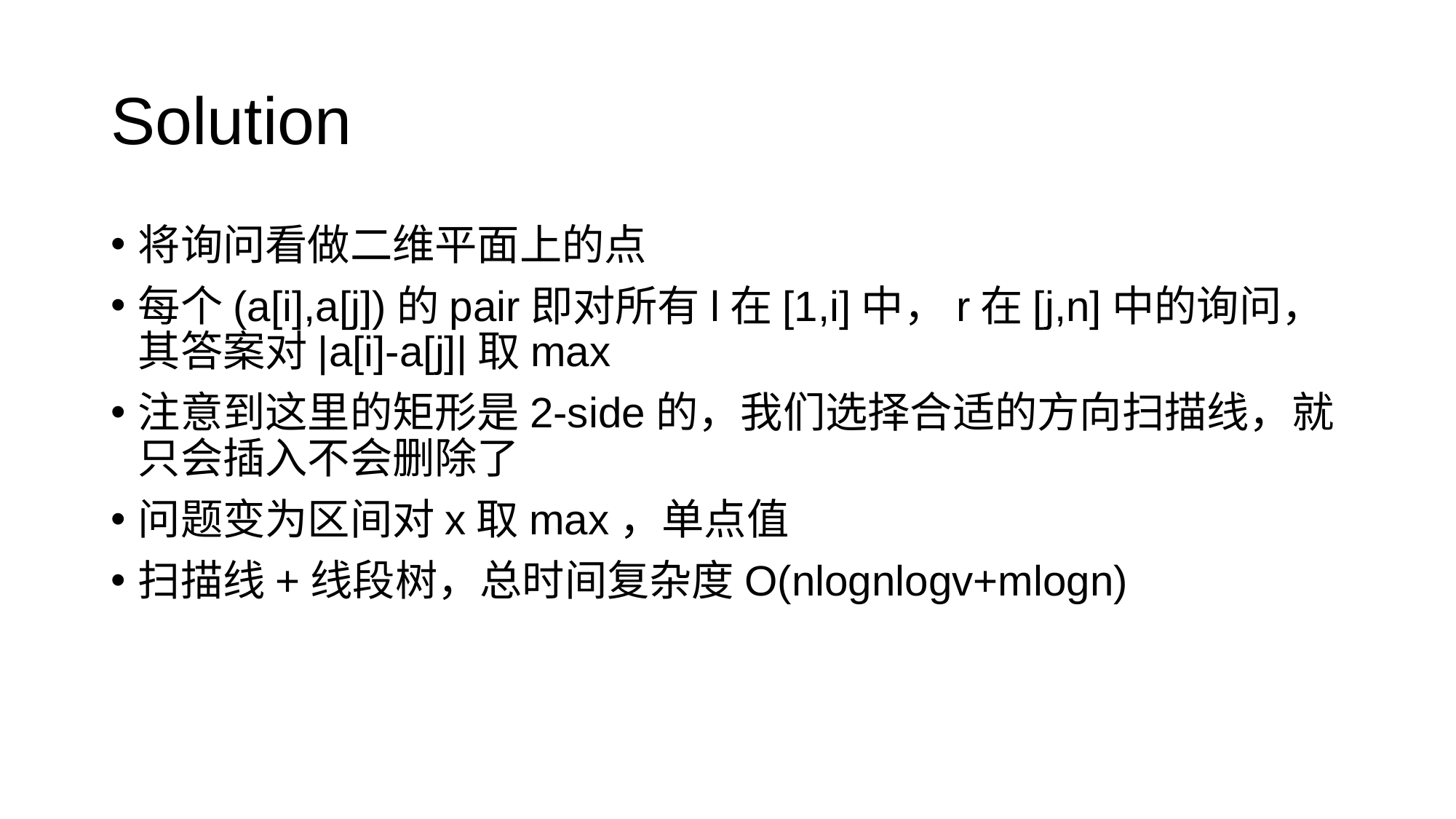

# Solution
将询问看做二维平面上的点
每个(a[i],a[j])的pair即对所有l在[1,i]中，r在[j,n]中的询问，其答案对|a[i]-a[j]|取max
注意到这里的矩形是2-side的，我们选择合适的方向扫描线，就只会插入不会删除了
问题变为区间对x取max，单点值
扫描线+线段树，总时间复杂度O(nlognlogv+mlogn)